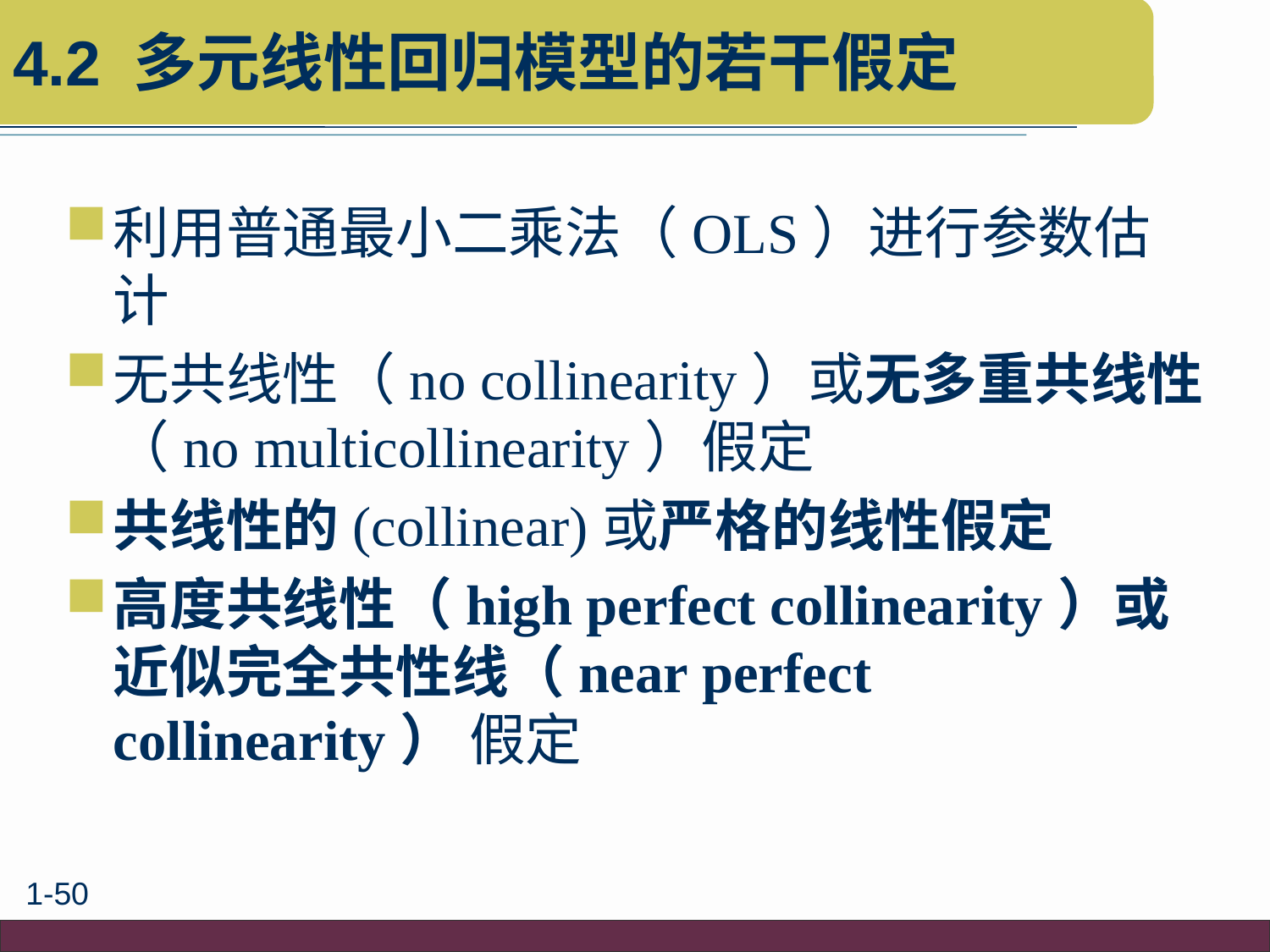

# 4.2 多元线性回归模型的若干假定
利用普通最小二乘法（OLS）进行参数估计
无共线性（no collinearity）或无多重共线性（no multicollinearity）假定
共线性的(collinear)或严格的线性假定
高度共线性（high perfect collinearity）或近似完全共性线（near perfect collinearity） 假定